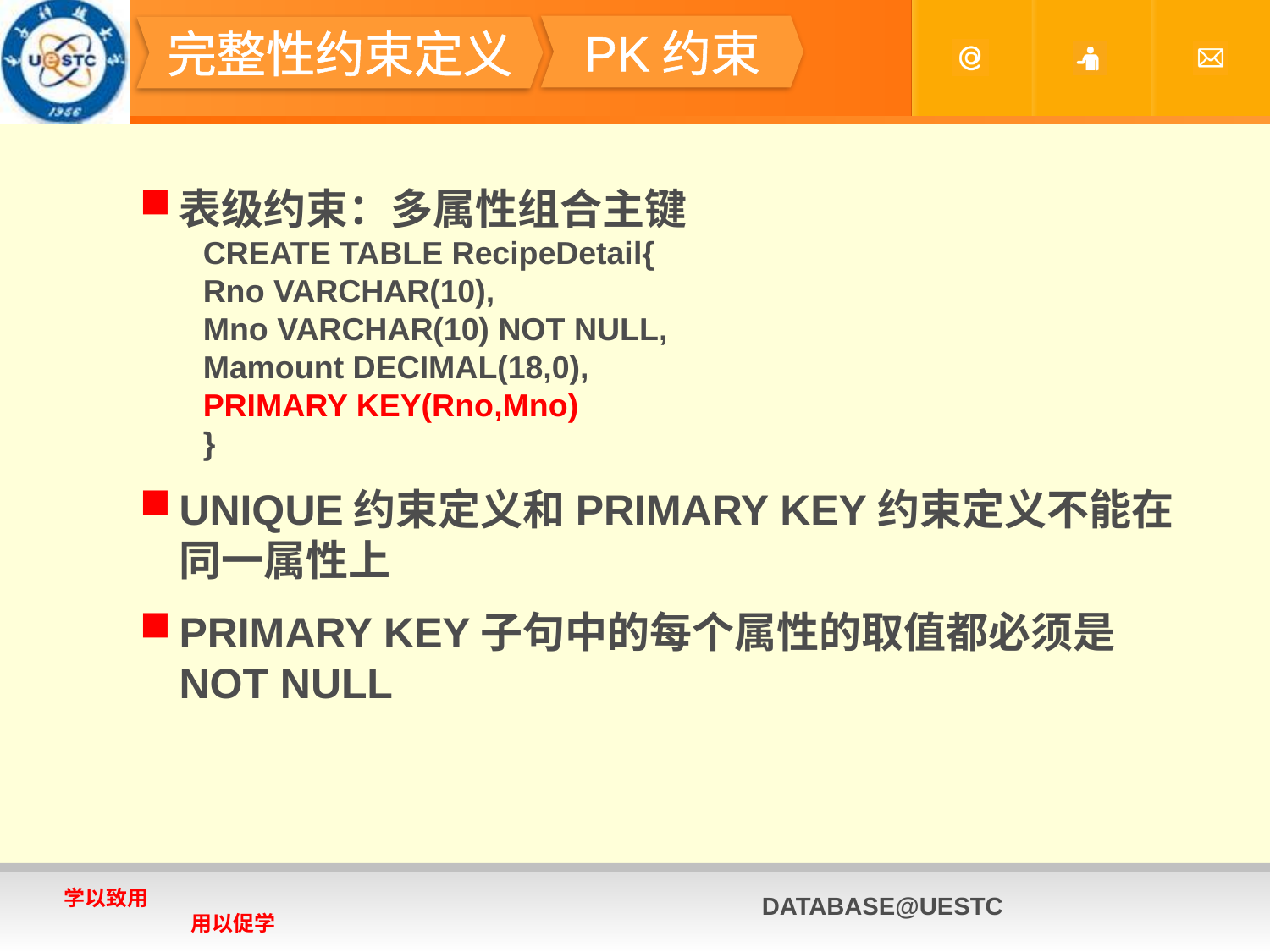

#
PK约束
完整性约束定义
表级约束：多属性组合主键
CREATE TABLE RecipeDetail{
Rno VARCHAR(10),
Mno VARCHAR(10) NOT NULL,
Mamount DECIMAL(18,0),
PRIMARY KEY(Rno,Mno)
}
UNIQUE约束定义和PRIMARY KEY约束定义不能在同一属性上
PRIMARY KEY子句中的每个属性的取值都必须是NOT NULL